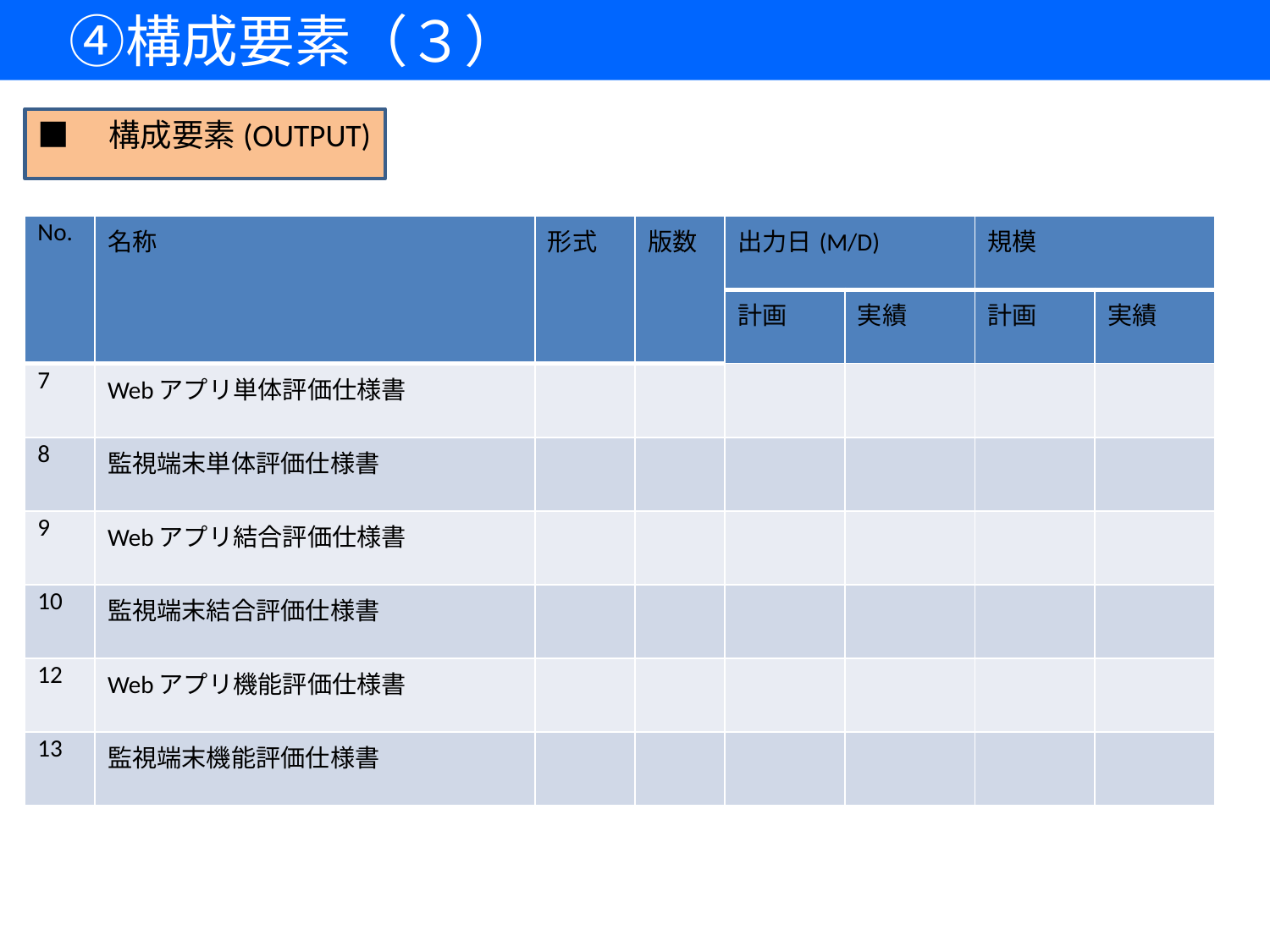

④構成要素（３）
■　構成要素(OUTPUT)
| No. | 名称 | 形式 | 版数 | 出力日(M/D) |  | 規模 |  |
| --- | --- | --- | --- | --- | --- | --- | --- |
|  |  |  |  | 計画 | 実績 | 計画 | 実績 |
| 7 | Webアプリ単体評価仕様書 |  |  |  |  |  |  |
| 8 | 監視端末単体評価仕様書 |  |  |  |  |  |  |
| 9 | Webアプリ結合評価仕様書 |  |  |  |  |  |  |
| 10 | 監視端末結合評価仕様書 |  |  |  |  |  |  |
| 12 | Webアプリ機能評価仕様書 |  |  |  |  |  |  |
| 13 | 監視端末機能評価仕様書 |  |  |  |  |  |  |